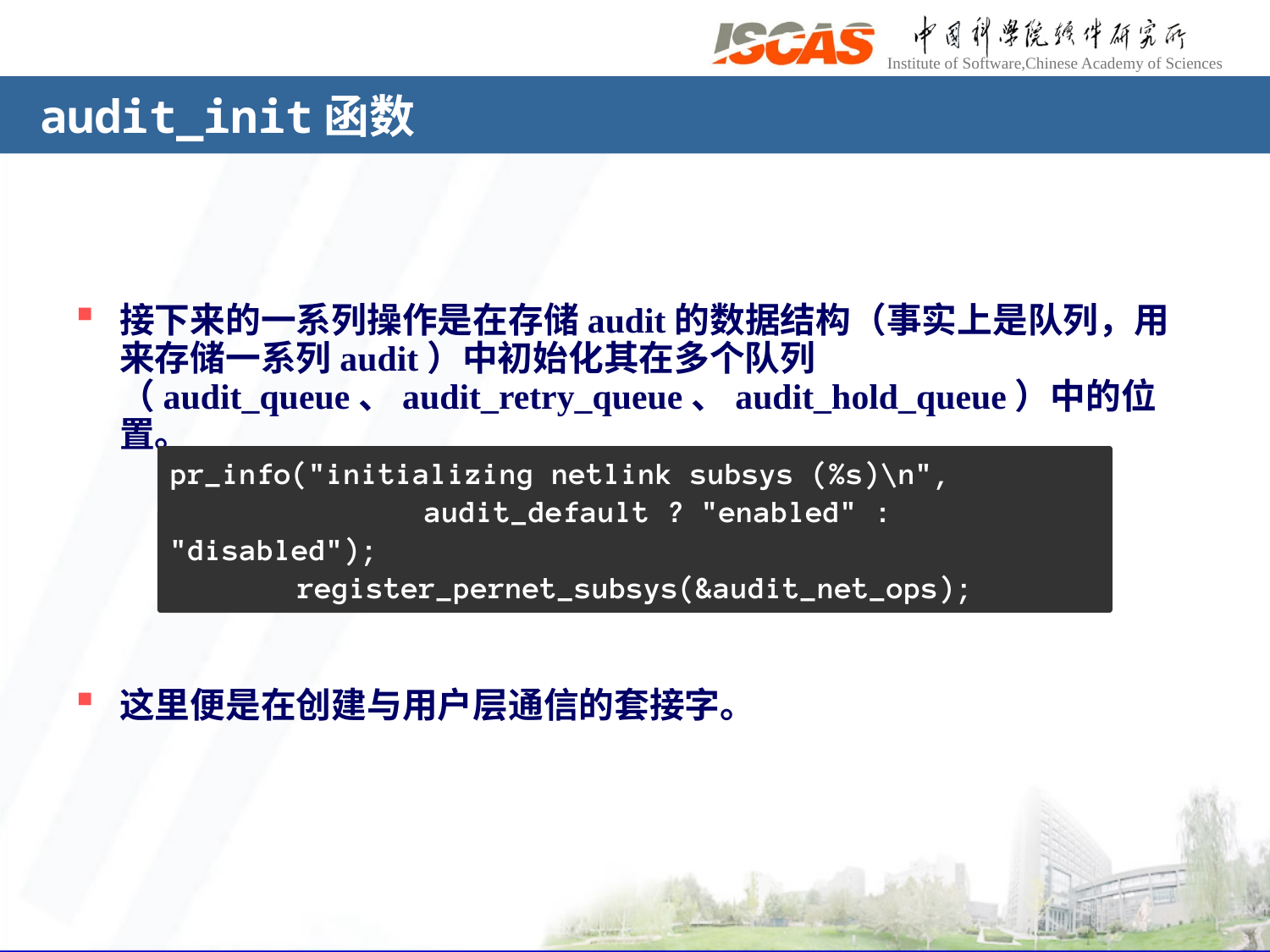

# audit_init函数
接下来的一系列操作是在存储audit的数据结构（事实上是队列，用来存储一系列audit）中初始化其在多个队列（audit_queue、audit_retry_queue、audit_hold_queue）中的位置。

这里便是在创建与用户层通信的套接字。

pr_info("initializing netlink subsys (%s)\n",
		audit_default ? "enabled" : "disabled");
	register_pernet_subsys(&audit_net_ops);